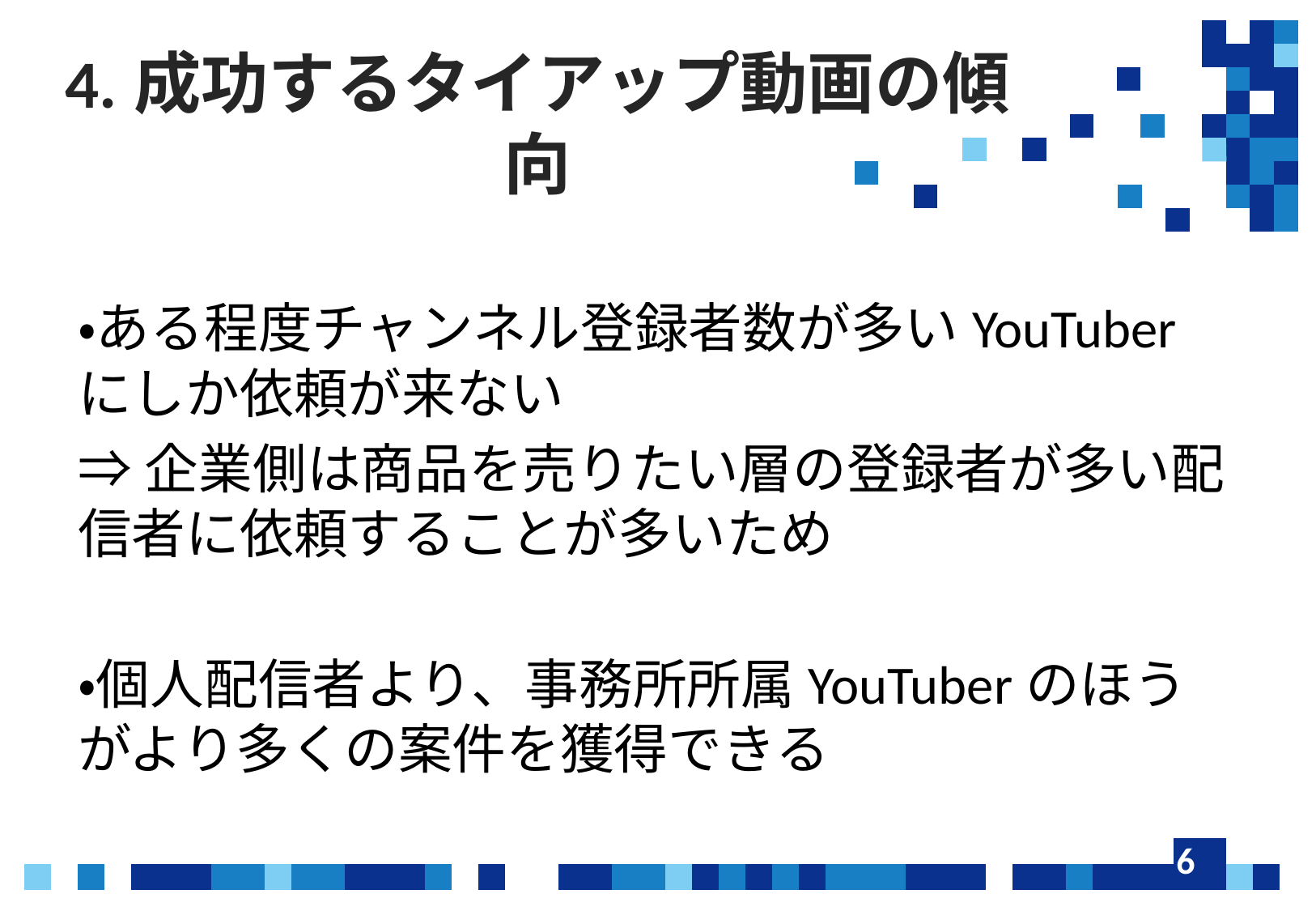

4.成功するタイアップ動画の傾向

・ある程度チャンネル登録者数が多いYouTuberにしか依頼が来ない
⇒企業側は商品を売りたい層の登録者が多い配信者に依頼することが多いため

・個人配信者より、事務所所属YouTuberのほうがより多くの案件を獲得できる